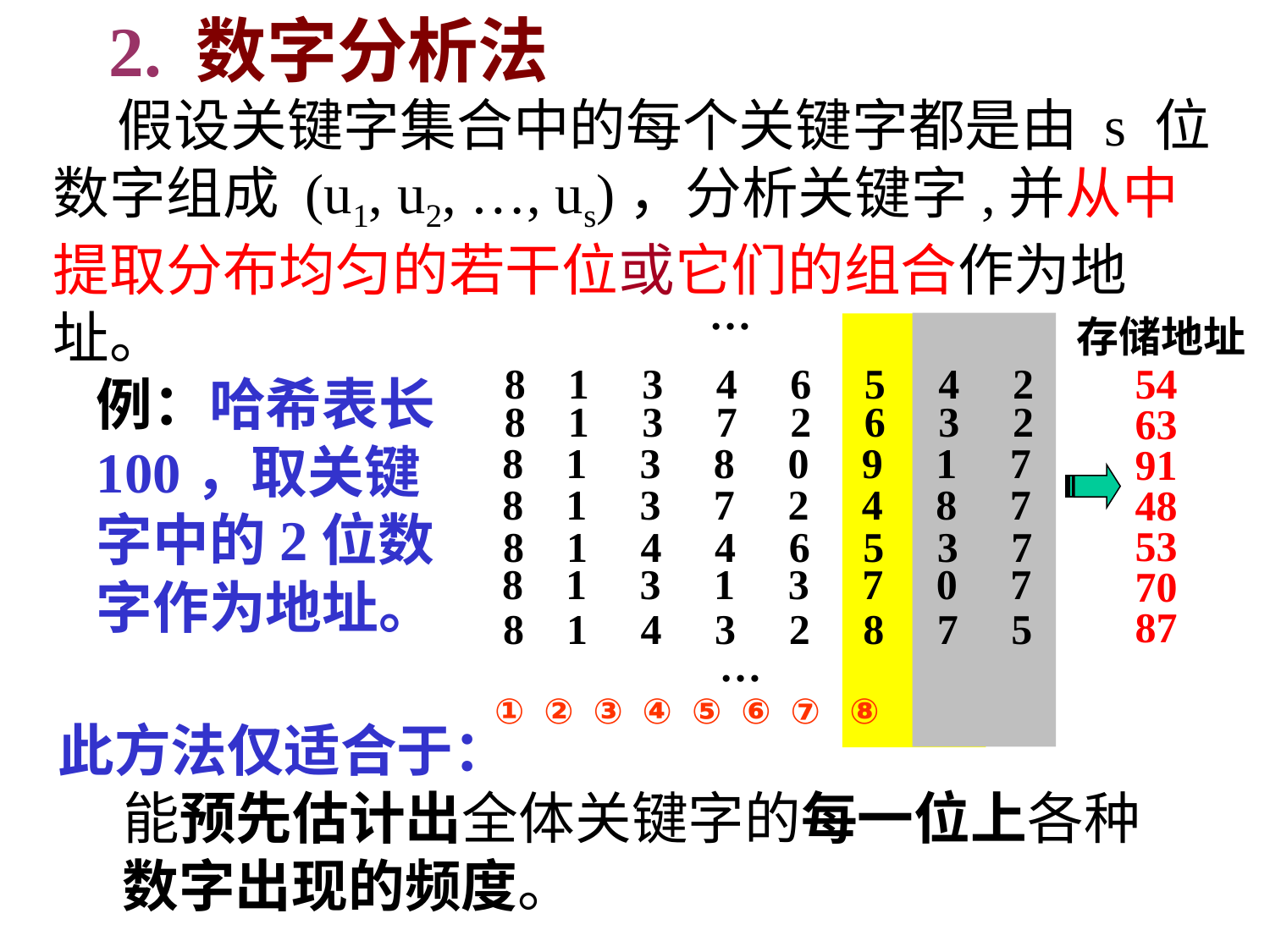

2. 数字分析法
    假设关键字集合中的每个关键字都是由 s 位数字组成 (u1, u2, …, us)，分析关键字,并从中提取分布均匀的若干位或它们的组合作为地址。
…
8    1     3     4     6     5     4     2
8    1     3     7     2     6     3     2
8    1     3     8     0     9     1     7
8    1     3     7     2     4     8     7
8    1     4     4     6     5     3     7
8    1     3     1     3     7     0     7
 8    1     4     3     2     8     7     5
…
  ①  ②  ③  ④  ⑤  ⑥  ⑦   ⑧
存储地址
54
63
91
48
53
70
87

例：哈希表长100，取关键字中的2位数字作为地址。

此方法仅适合于：
    能预先估计出全体关键字的每一位上各种
    数字出现的频度。